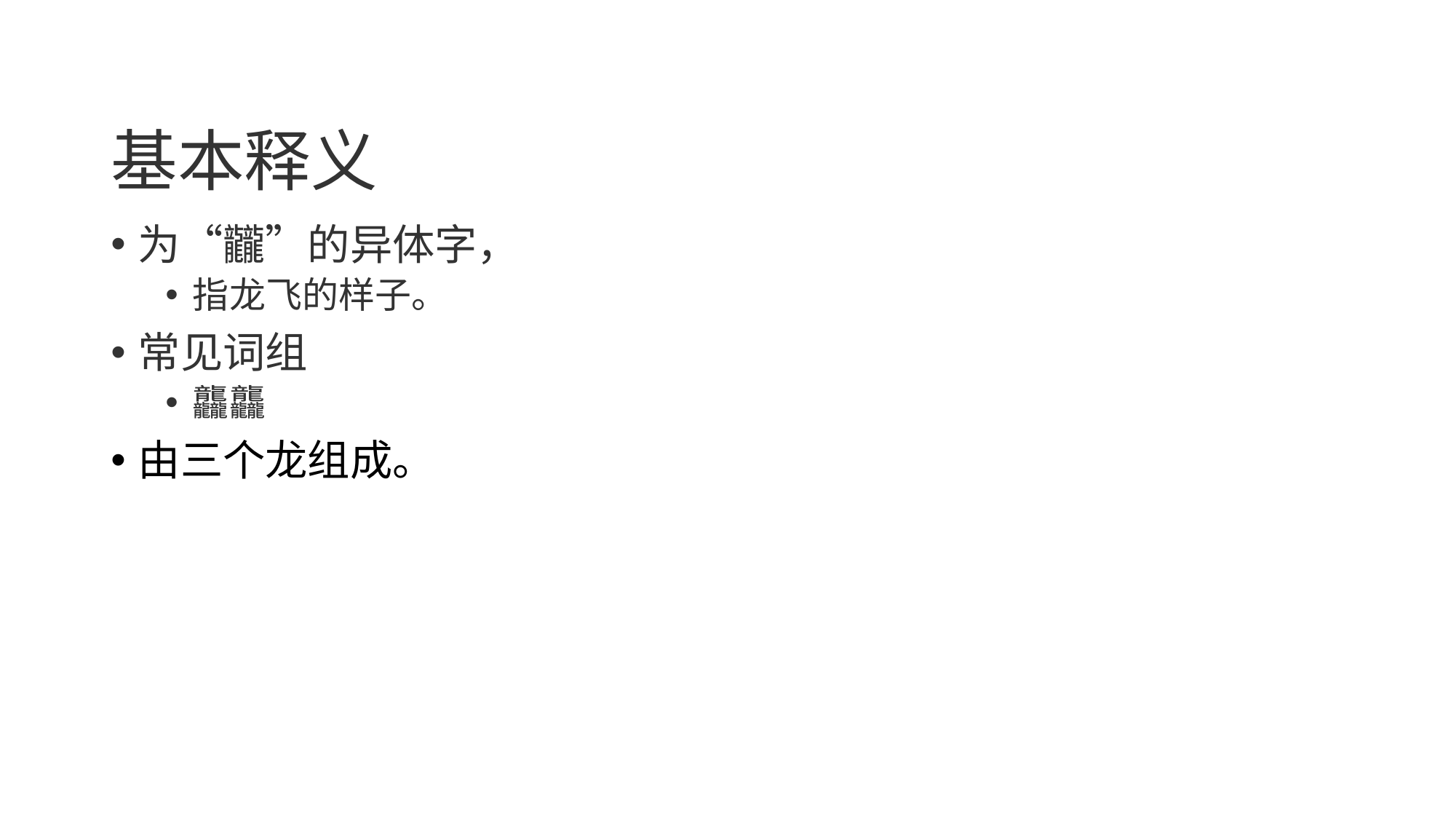

# 基本释义
为“龖”的异体字，
指龙飞的样子。
常见词组
龘龘
由三个龙组成。